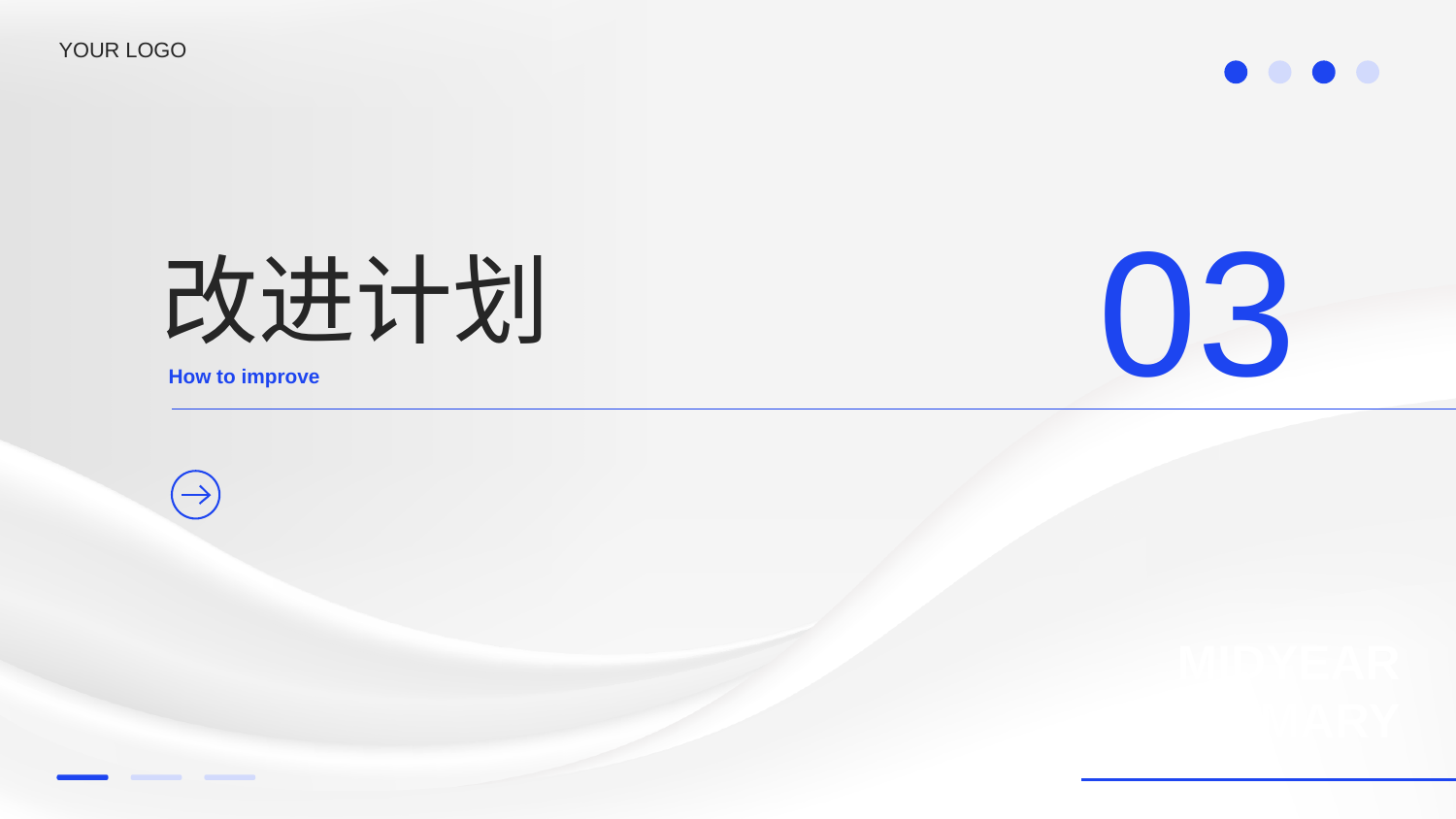

YOUR LOGO

03
改进计划

How to improve

MIDYEAR SUMMARY